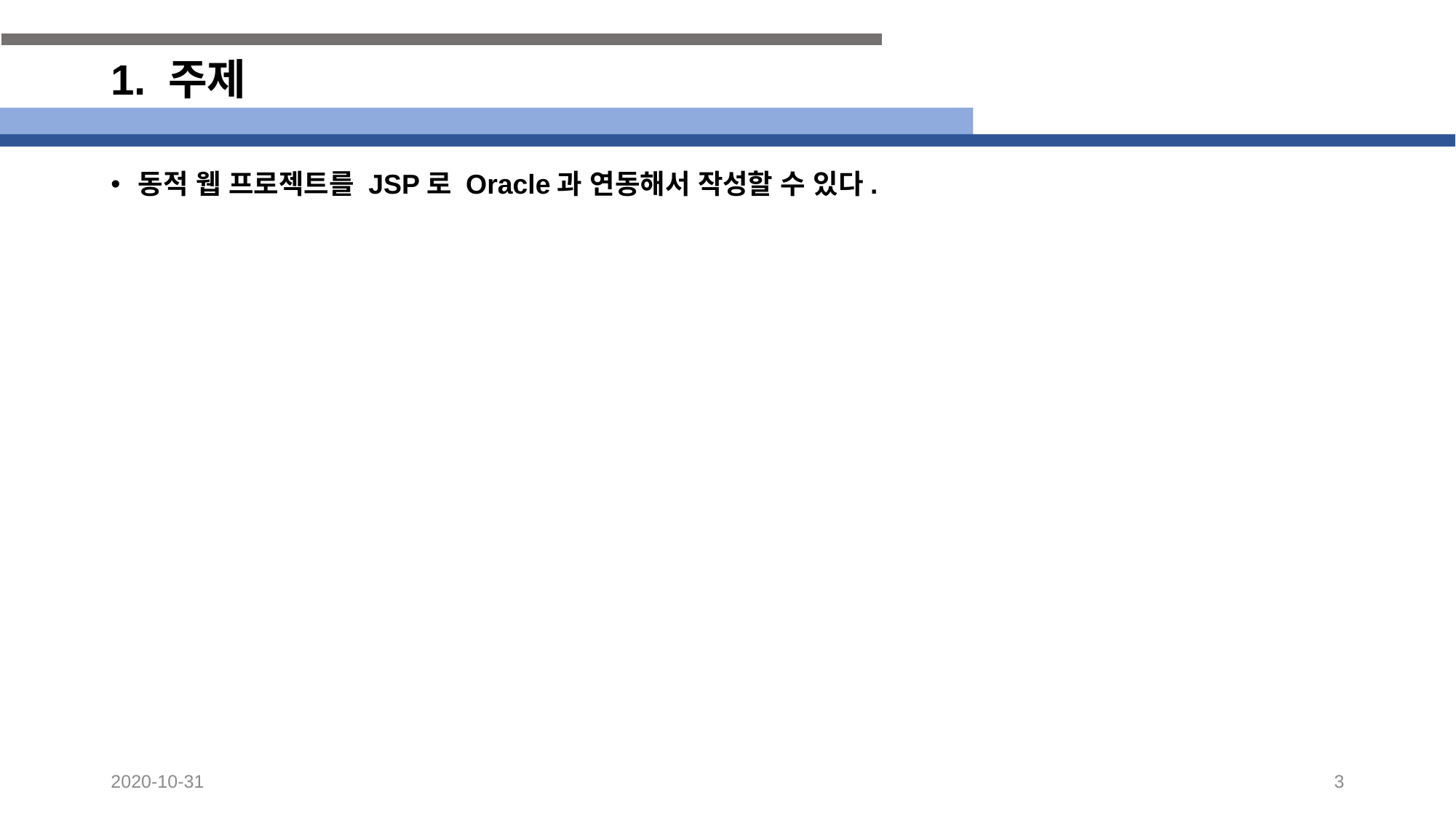

# 1. 주제

동적 웹 프로젝트를 JSP로 Oracle과 연동해서 작성할 수 있다.
2020-10-31
3